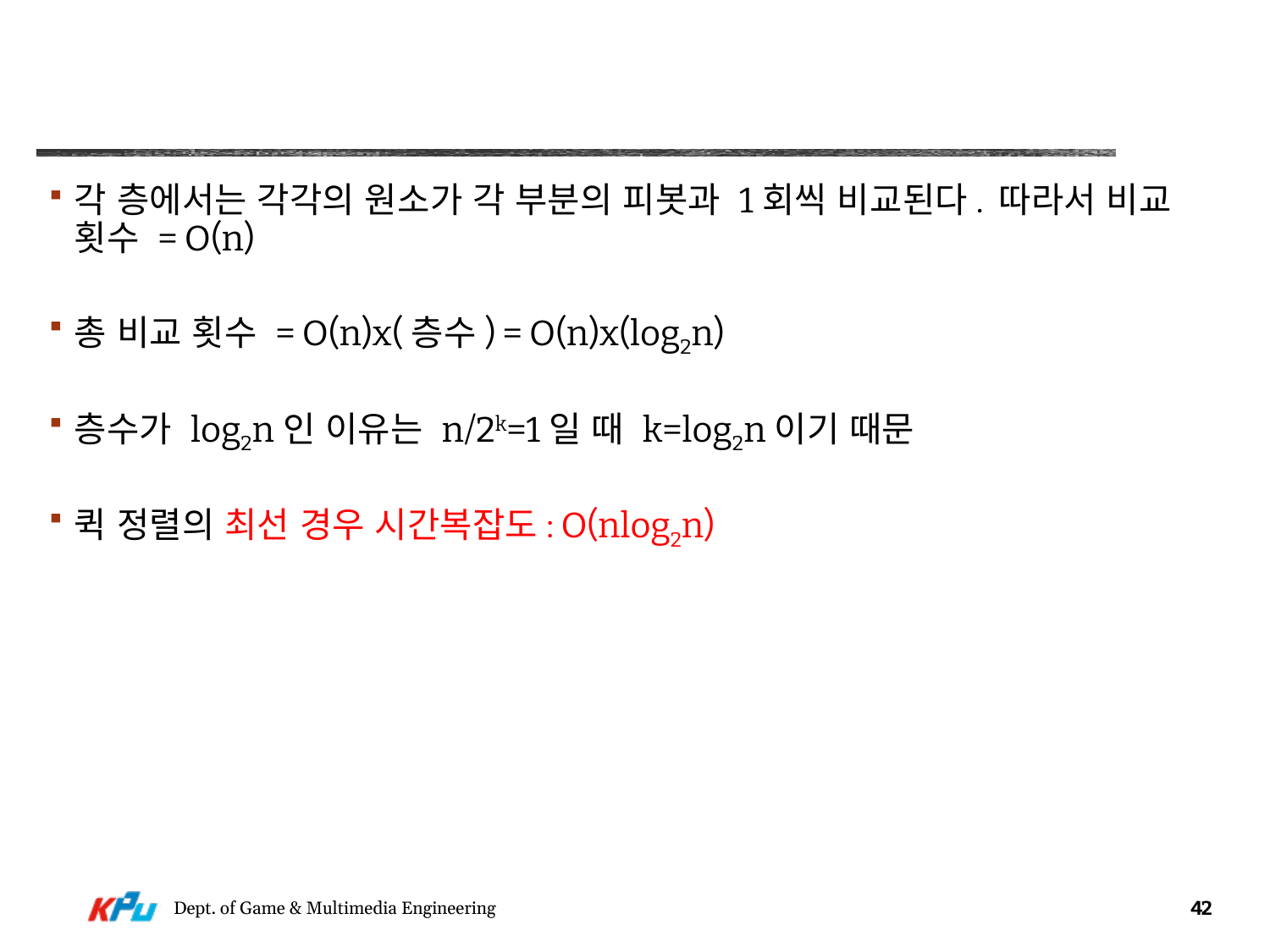

#
각 층에서는 각각의 원소가 각 부분의 피봇과 1회씩 비교된다. 따라서 비교 횟수 = O(n)
총 비교 횟수 = O(n)x(층수) = O(n)x(log2n)
층수가 log2n인 이유는 n/2k=1일 때 k=log2n이기 때문
퀵 정렬의 최선 경우 시간복잡도: O(nlog2n)

Dept. of Game & Multimedia Engineering
42